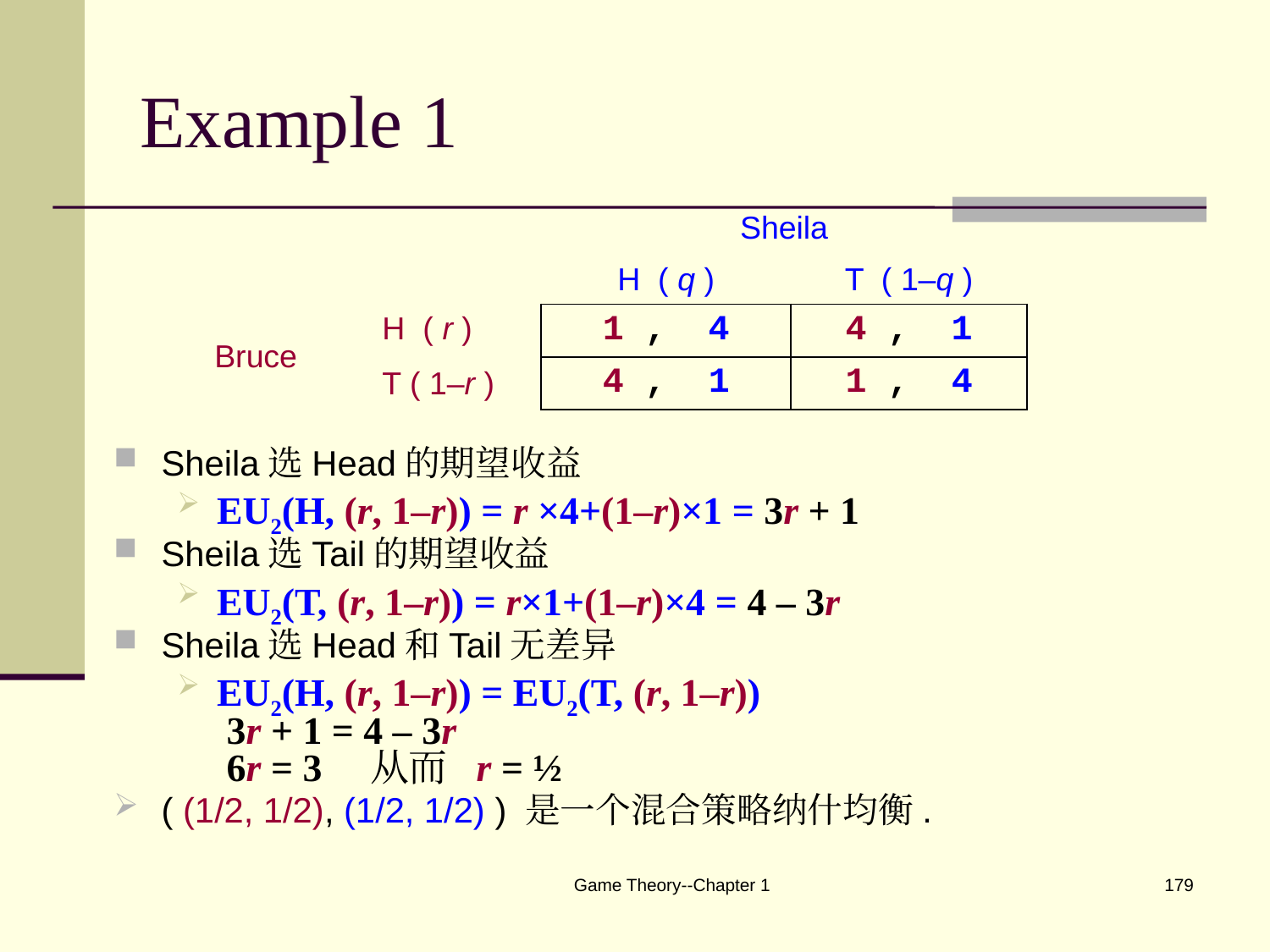

# Example 1
|  |  | Sheila |  |
| --- | --- | --- | --- |
|  |  | H ( q ) | T ( 1–q ) |
| Bruce | H ( r ) | 1 , 4 | 4 , 1 |
|  | T ( 1–r ) | 4 , 1 | 1 , 4 |
Sheila选Head的期望收益
EU2(H, (r, 1–r)) = r ×4+(1–r)×1 = 3r + 1
Sheila选Tail的期望收益
EU2(T, (r, 1–r)) = r×1+(1–r)×4 = 4 – 3r
Sheila选Head和Tail无差异
EU2(H, (r, 1–r)) = EU2(T, (r, 1–r))
 3r + 1 = 4 – 3r
 6r = 3    从而  r = ½
( (1/2, 1/2), (1/2, 1/2) ) 是一个混合策略纳什均衡.
Game Theory--Chapter 1
179